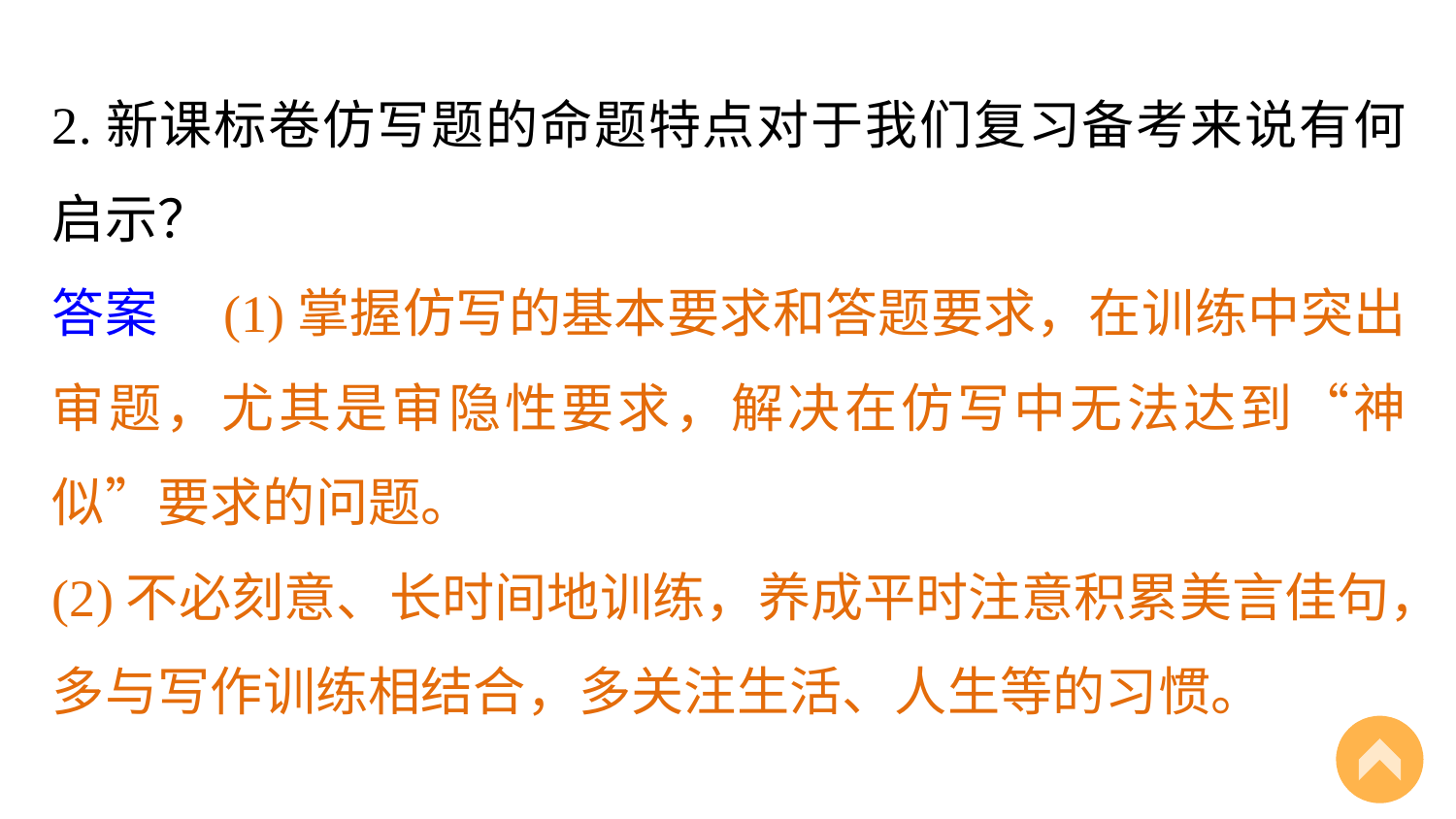

2.新课标卷仿写题的命题特点对于我们复习备考来说有何启示？
答案　(1)掌握仿写的基本要求和答题要求，在训练中突出审题，尤其是审隐性要求，解决在仿写中无法达到“神似”要求的问题。
(2)不必刻意、长时间地训练，养成平时注意积累美言佳句，多与写作训练相结合，多关注生活、人生等的习惯。